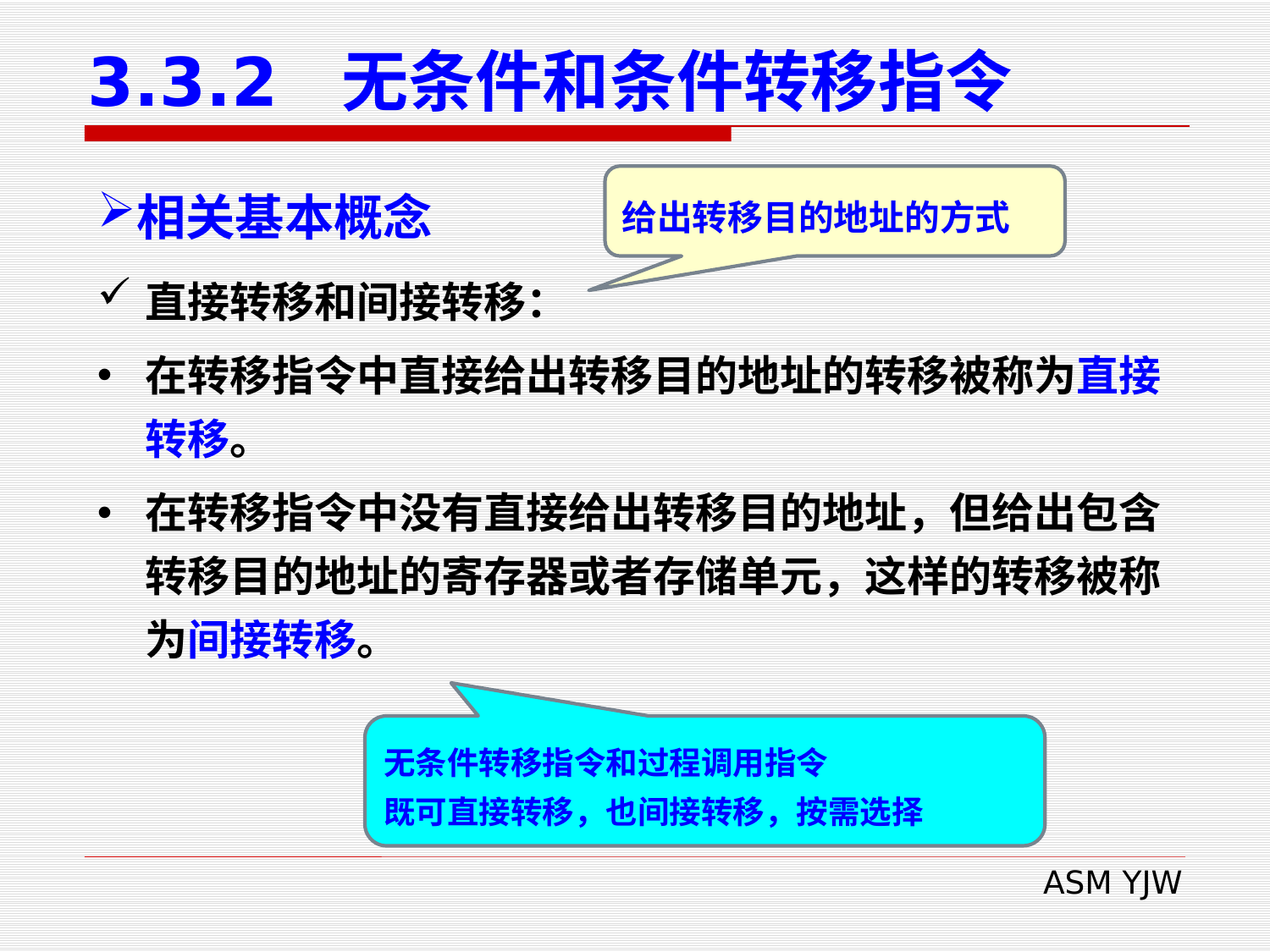

# 3.3.2  无条件和条件转移指令
相关基本概念
给出转移目的地址的方式
直接转移和间接转移：
在转移指令中直接给出转移目的地址的转移被称为直接转移。
在转移指令中没有直接给出转移目的地址，但给出包含转移目的地址的寄存器或者存储单元，这样的转移被称为间接转移。
无条件转移指令和过程调用指令
既可直接转移，也间接转移，按需选择